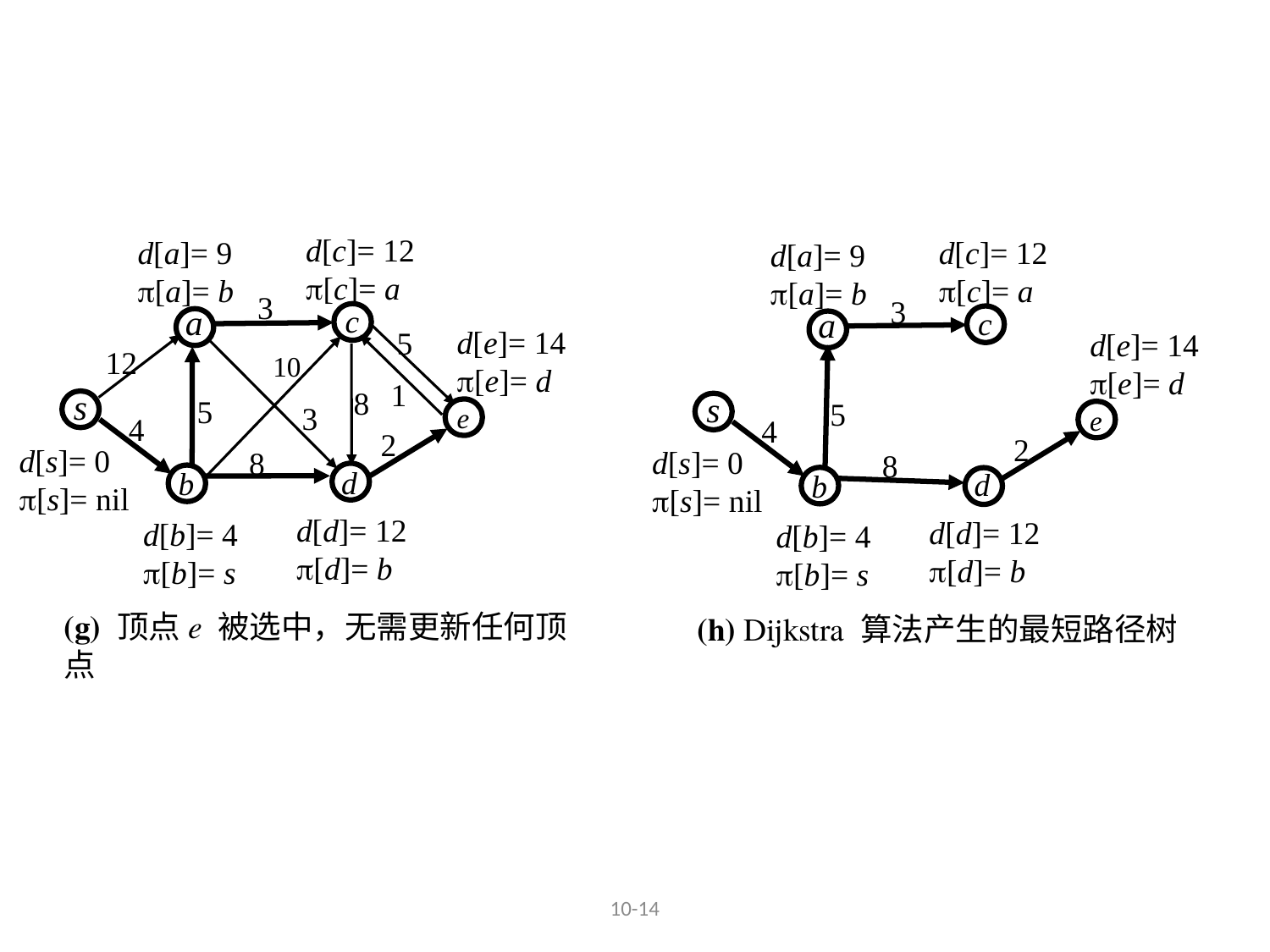

d[c]= 12
π[c]= a

d[a]= 9
π[a]= b

3
a

c

d[e]= 14
π[e]= d

5

12

10

1
8
s

5
3
e

4
2

d[s]= 0
π[s]= nil

8
d

b

d[d]= 12
π[d]= b

d[b]= 4
π[b]= s

(g) 顶点e 被选中，无需更新任何顶点
d[c]= 12
π[c]= a

d[a]= 9
π[a]= b

3
a

c

d[e]= 14
π[e]= d

s

5
e

4

2

d[s]= 0
π[s]= nil

8
d

b

d[d]= 12
π[d]= b

d[b]= 4
π[b]= s

(h) Dijkstra 算法产生的最短路径树
10-14